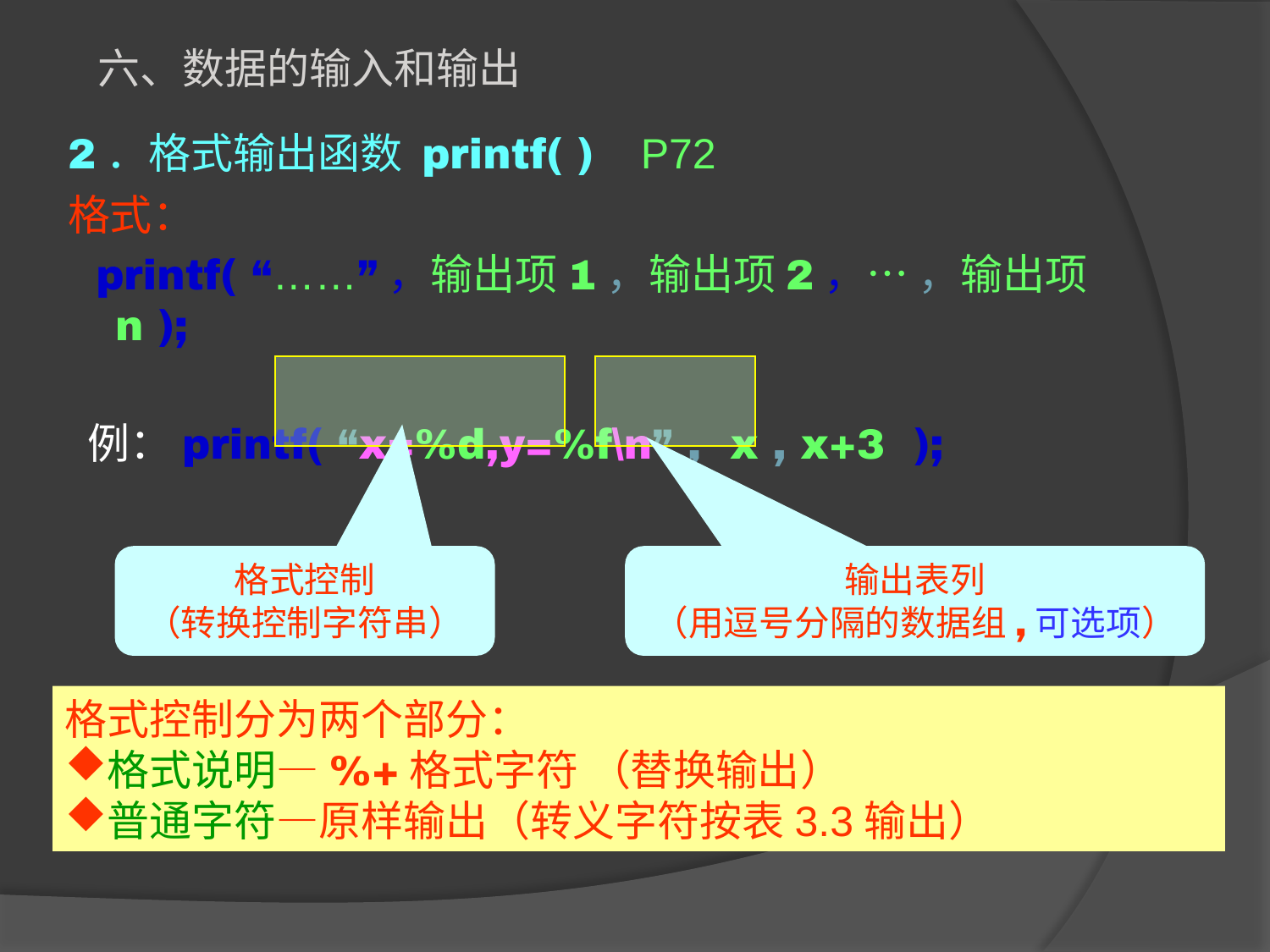

六、数据的输入和输出
2．格式输出函数 printf( )   P72
格式：
  printf( “……”，输出项1，输出项2，… ，输出项n );

 例：printf( “x=%d,y=%f\n” ,  x , x+3  );

格式控制
（转换控制字符串）
输出表列
（用逗号分隔的数据组,可选项）
格式控制分为两个部分：
格式说明—%+格式字符 （替换输出）
普通字符—原样输出（转义字符按表3.3输出）